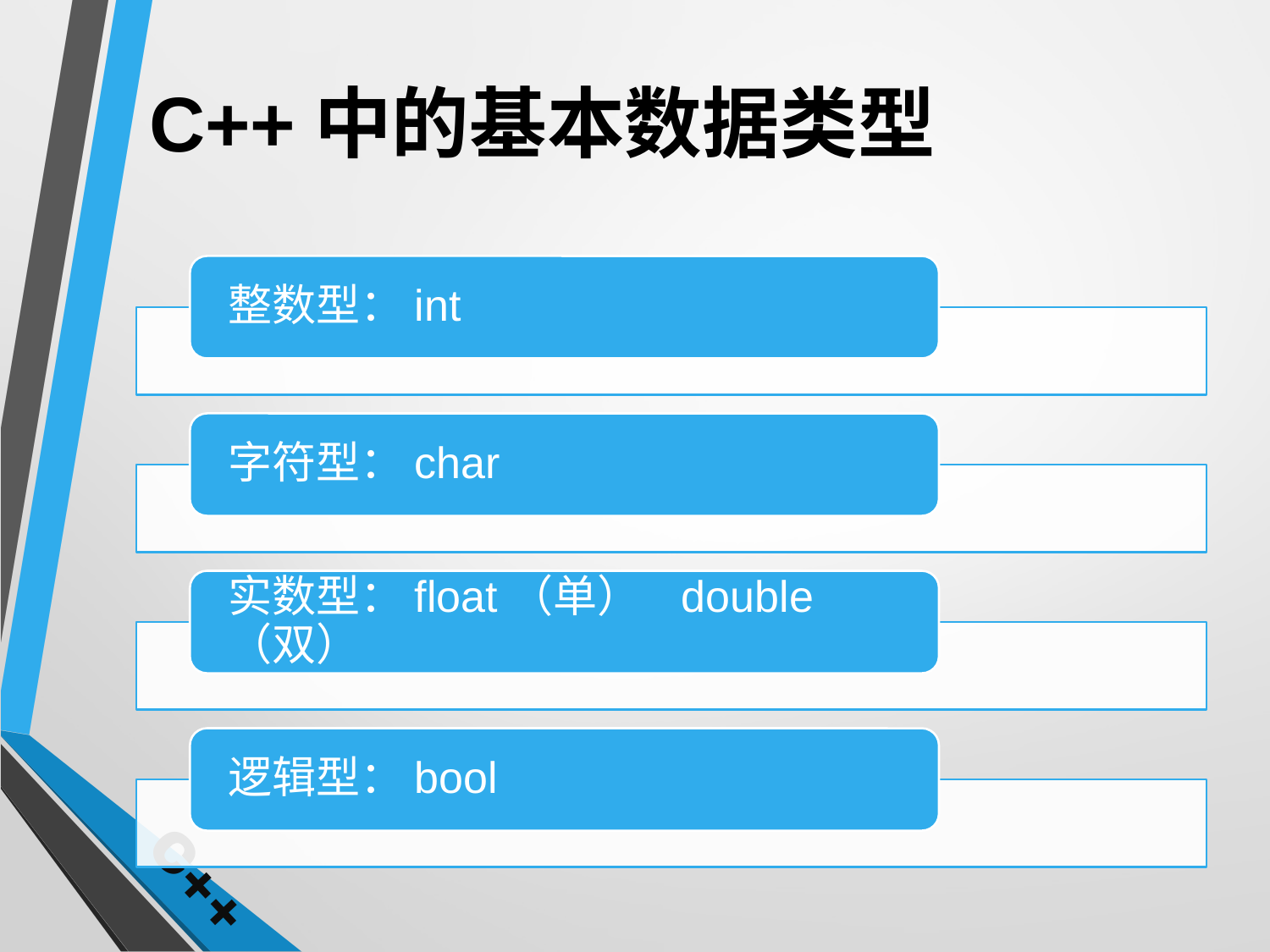

# C++中的基本数据类型
整数型：int
字符型：char
实数型：float（单）   double（双）
逻辑型：bool